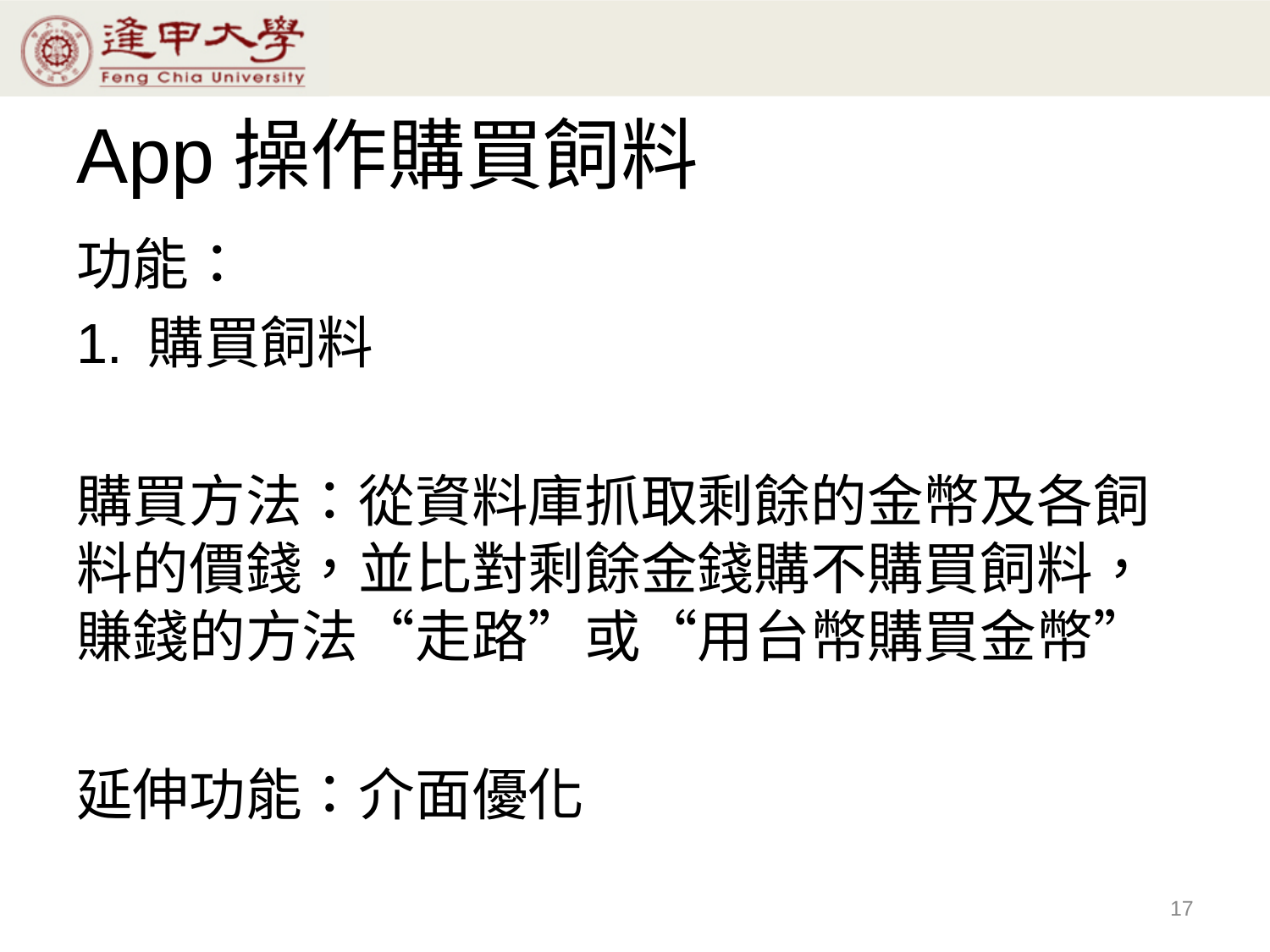

# App操作購買飼料
功能：
購買飼料

購買方法：從資料庫抓取剩餘的金幣及各飼料的價錢，並比對剩餘金錢購不購買飼料，賺錢的方法“走路”或“用台幣購買金幣”

延伸功能：介面優化
17